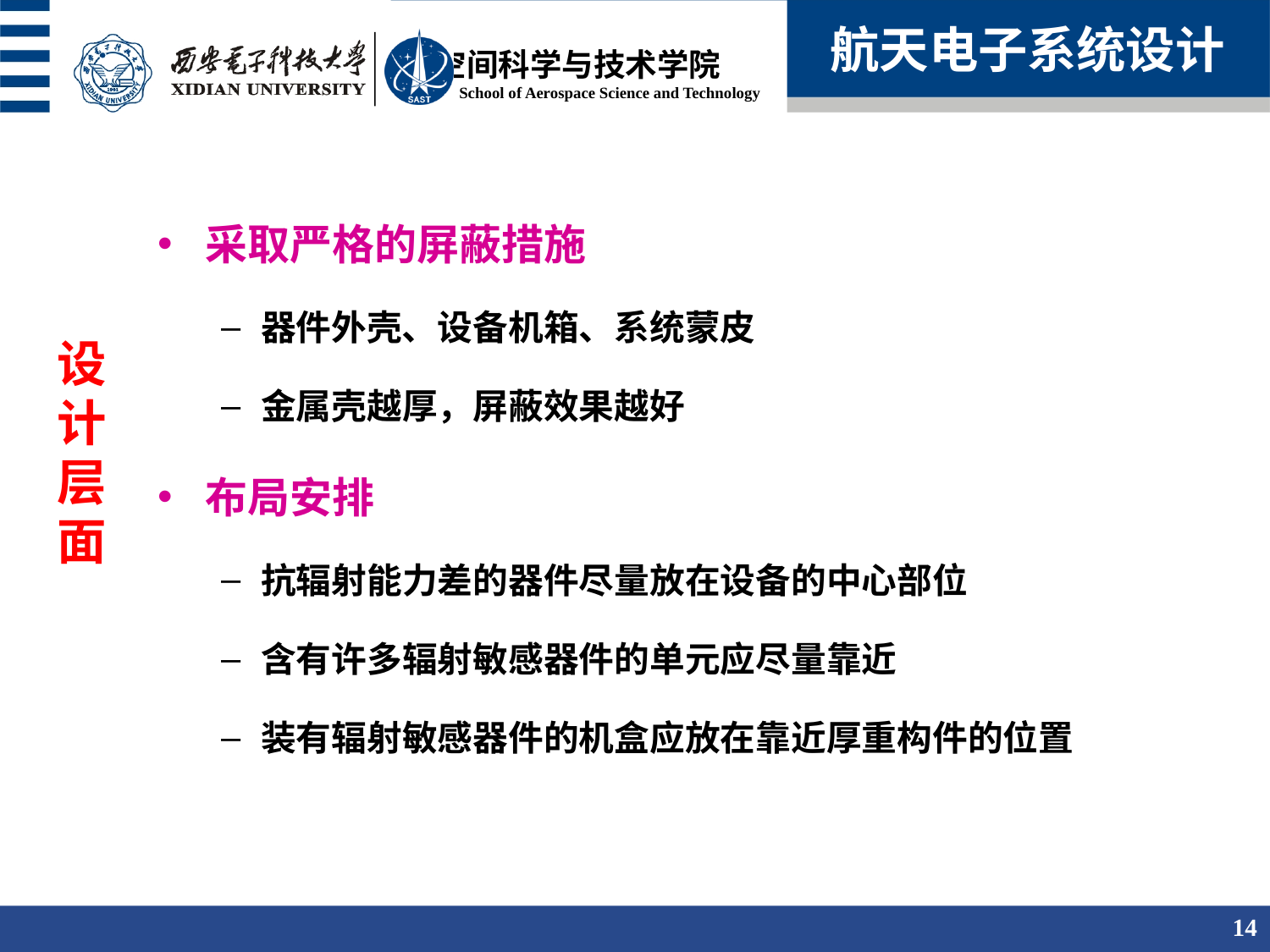

航天电子系统设计
采取严格的屏蔽措施
器件外壳、设备机箱、系统蒙皮
金属壳越厚，屏蔽效果越好
布局安排
抗辐射能力差的器件尽量放在设备的中心部位
含有许多辐射敏感器件的单元应尽量靠近
装有辐射敏感器件的机盒应放在靠近厚重构件的位置

设计层面